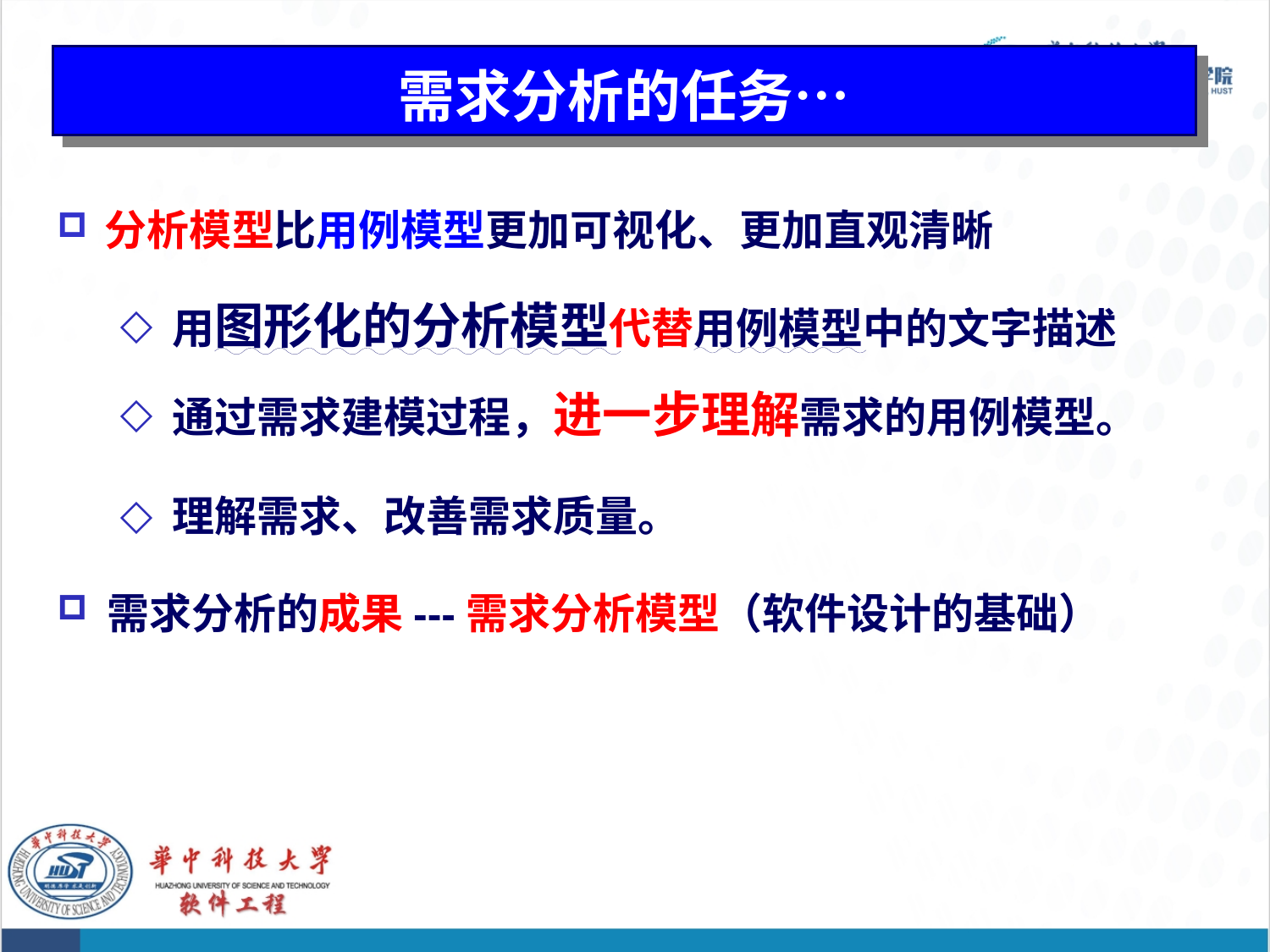

# 需求分析的任务…
分析模型比用例模型更加可视化、更加直观清晰
 用图形化的分析模型代替用例模型中的文字描述
 通过需求建模过程，进一步理解需求的用例模型。
 理解需求、改善需求质量。
需求分析的成果---需求分析模型（软件设计的基础）